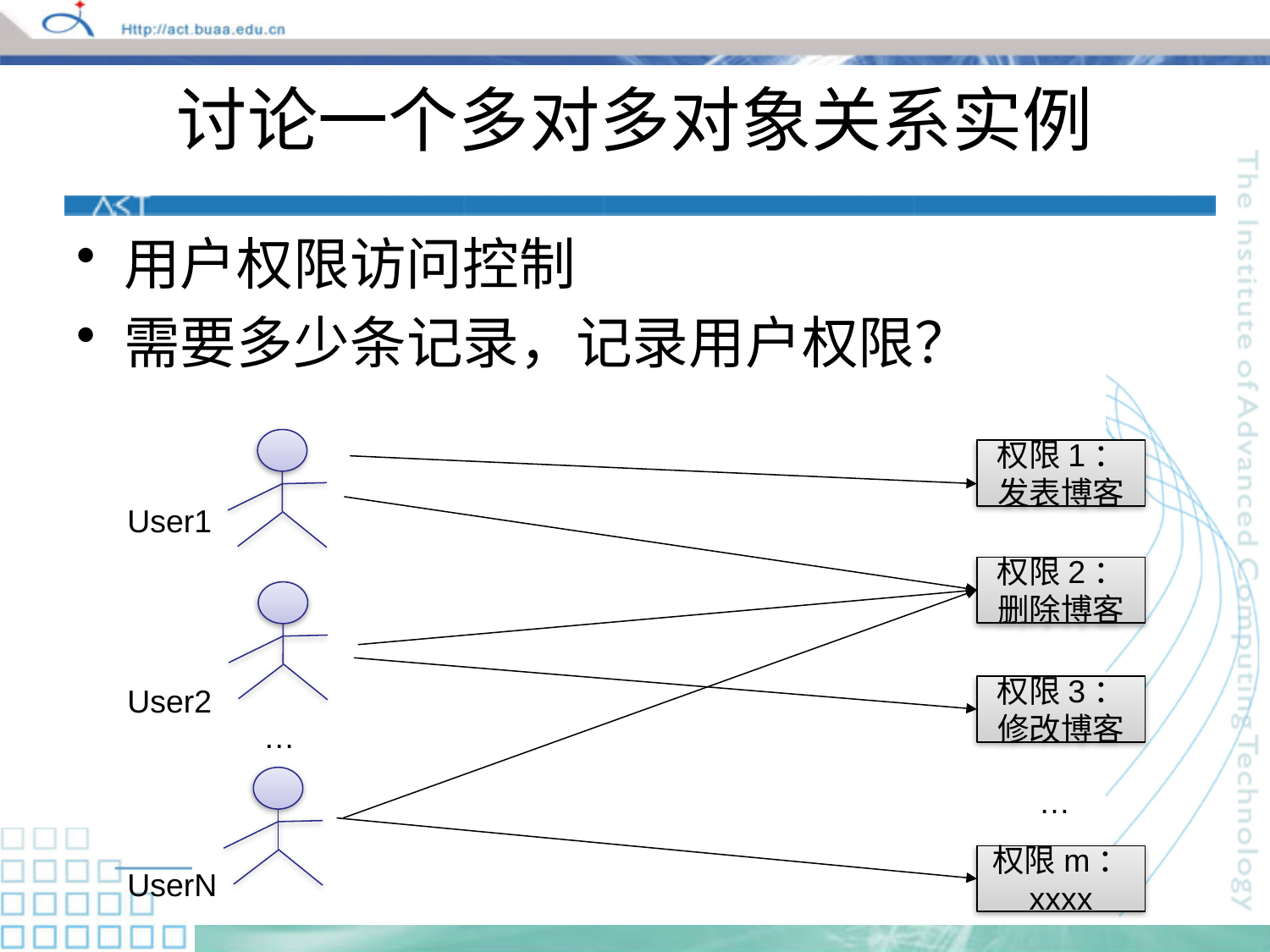

# 讨论一个多对多对象关系实例
用户权限访问控制
需要多少条记录，记录用户权限？

权限1：
发表博客
User1
权限2：
删除博客

User2
权限3：
修改博客
…

…
权限m：
xxxx
UserN